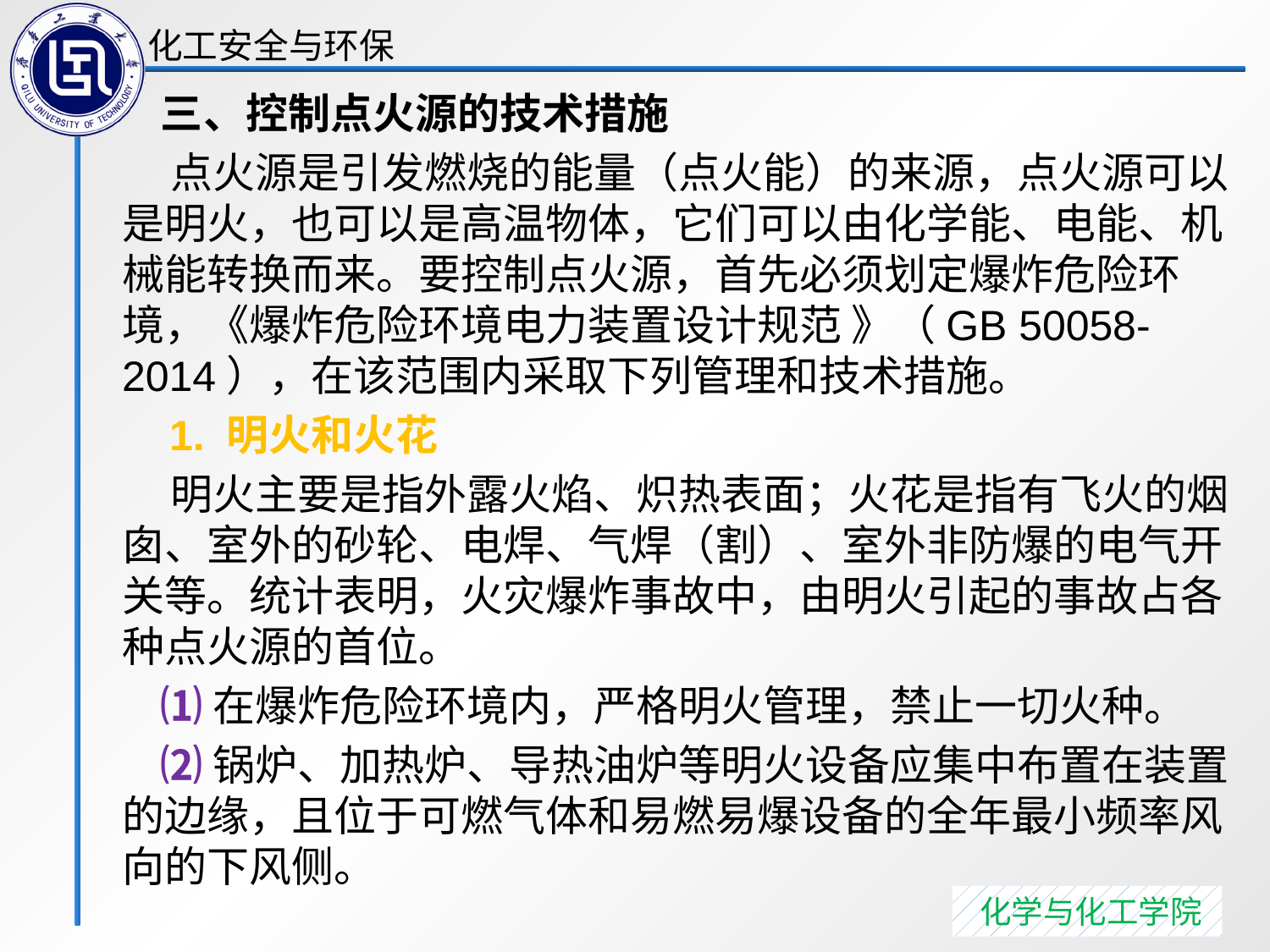

三、控制点火源的技术措施
    点火源是引发燃烧的能量（点火能）的来源，点火源可以是明火，也可以是高温物体，它们可以由化学能、电能、机械能转换而来。要控制点火源，首先必须划定爆炸危险环境，《爆炸危险环境电力装置设计规范 》（GB 50058-2014），在该范围内采取下列管理和技术措施。
    1. 明火和火花
    明火主要是指外露火焰、炽热表面；火花是指有飞火的烟囱、室外的砂轮、电焊、气焊（割）、室外非防爆的电气开关等。统计表明，火灾爆炸事故中，由明火引起的事故占各种点火源的首位。
    ⑴在爆炸危险环境内，严格明火管理，禁止一切火种。
    ⑵锅炉、加热炉、导热油炉等明火设备应集中布置在装置的边缘，且位于可燃气体和易燃易爆设备的全年最小频率风向的下风侧。